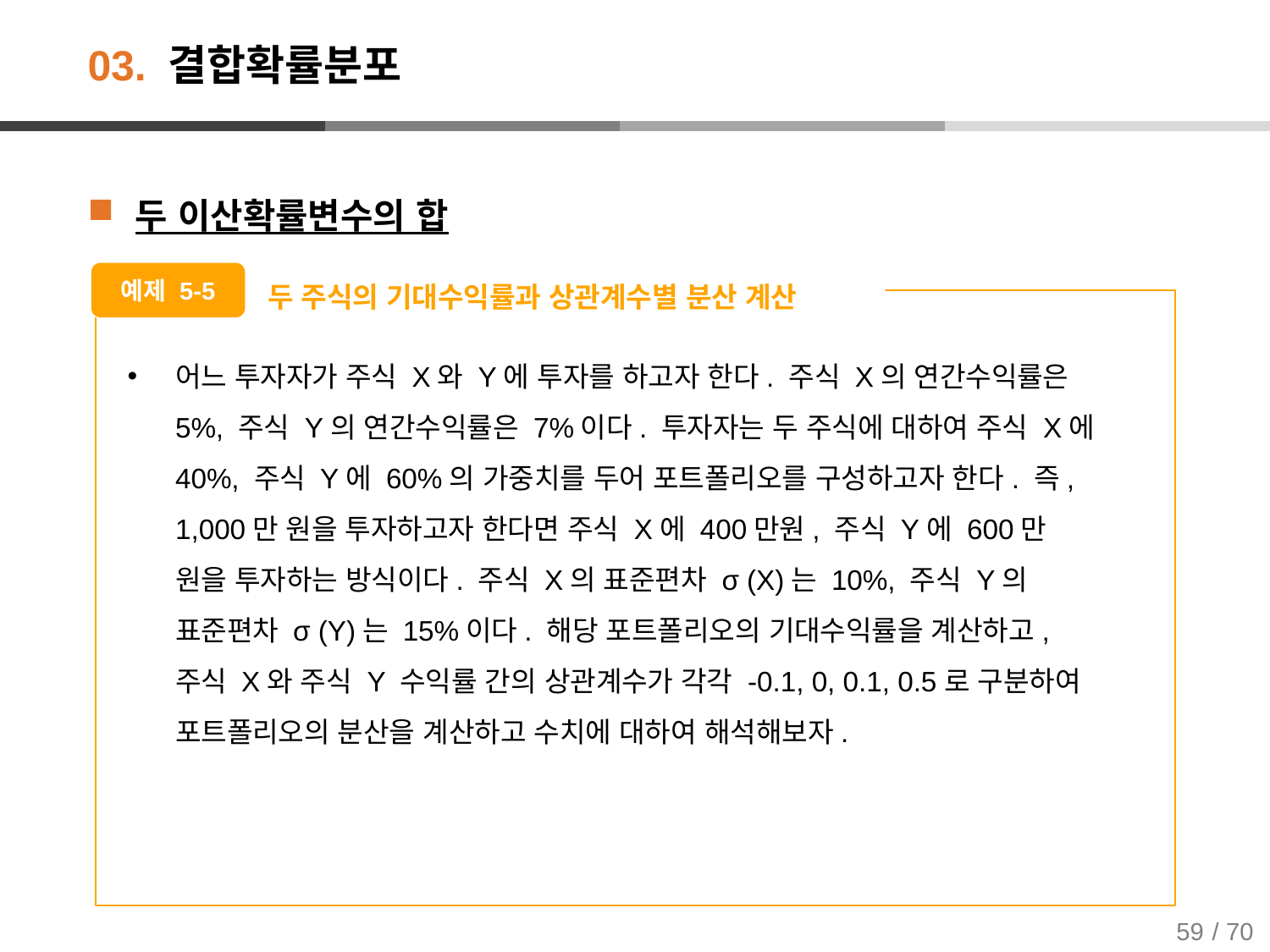

# 03. 결합확률분포
두 이산확률변수의 합
두 주식의 기대수익률과 상관계수별 분산 계산

예제 5-5

어느 투자자가 주식 X와 Y에 투자를 하고자 한다. 주식 X의 연간수익률은 5%, 주식 Y의 연간수익률은 7%이다. 투자자는 두 주식에 대하여 주식 X에 40%, 주식 Y에 60%의 가중치를 두어 포트폴리오를 구성하고자 한다. 즉, 1,000만 원을 투자하고자 한다면 주식 X에 400만원, 주식 Y에 600만 원을 투자하는 방식이다. 주식 X의 표준편차 σ (X)는 10%, 주식 Y의 표준편차 σ (Y)는 15%이다. 해당 포트폴리오의 기대수익률을 계산하고, 주식 X와 주식 Y 수익률 간의 상관계수가 각각 -0.1, 0, 0.1, 0.5로 구분하여 포트폴리오의 분산을 계산하고 수치에 대하여 해석해보자.